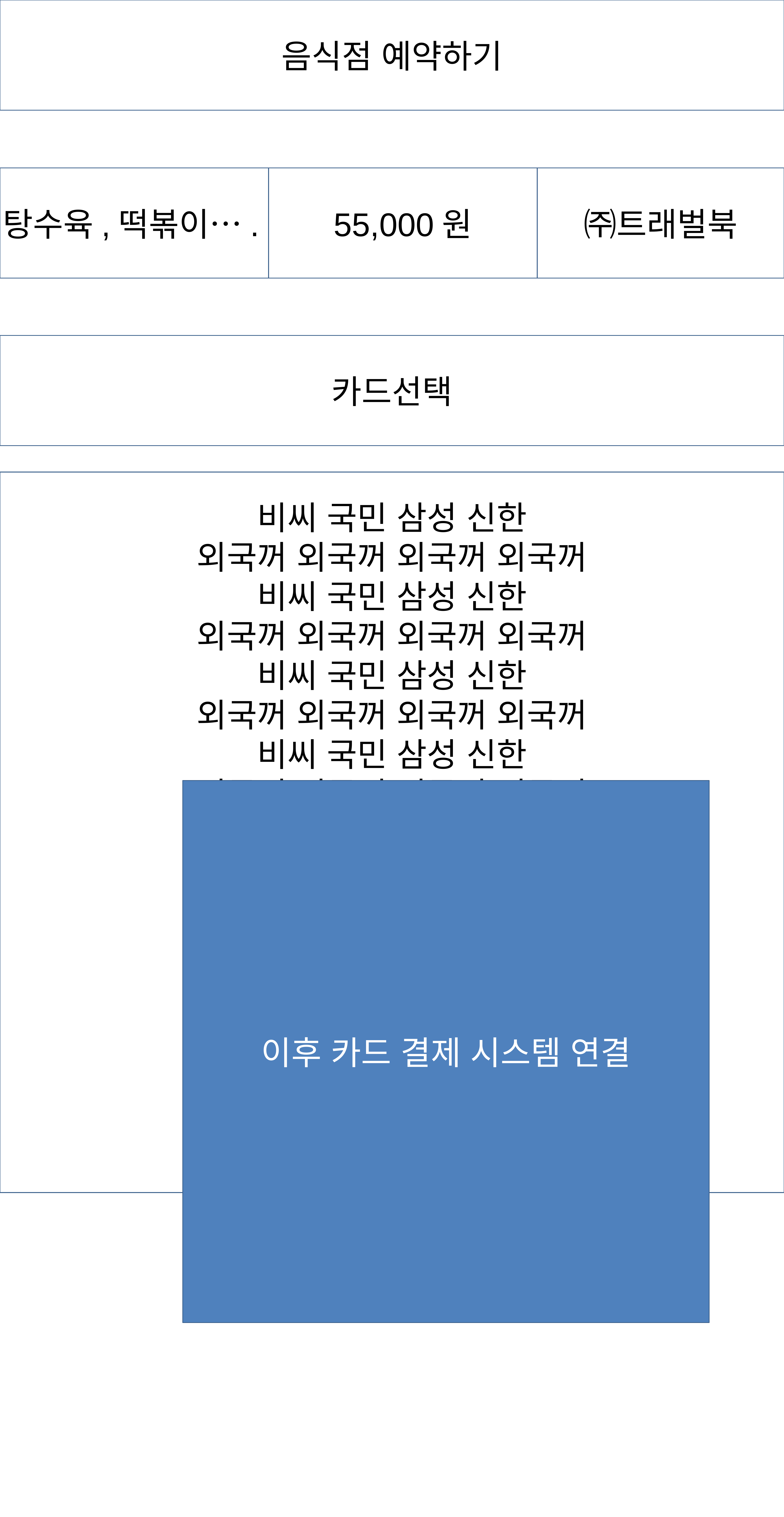

음식점 예약하기
탕수육,떡볶이….
55,000원
㈜트래벌북
카드선택
비씨 국민 삼성 신한
외국꺼 외국꺼 외국꺼 외국꺼
비씨 국민 삼성 신한
외국꺼 외국꺼 외국꺼 외국꺼
비씨 국민 삼성 신한
외국꺼 외국꺼 외국꺼 외국꺼
비씨 국민 삼성 신한
외국꺼 외국꺼 외국꺼 외국꺼
비씨 국민 삼성 신한
외국꺼 외국꺼 외국꺼 외국꺼
비씨 국민 삼성 신한
외국꺼 외국꺼 외국꺼 외국꺼
비씨 국민 삼성 신한
외국꺼 외국꺼 외국꺼 외국꺼
비씨 국민 삼성 신한
외국꺼 외국꺼 외국꺼 외국꺼

이후 카드 결제 시스템 연결